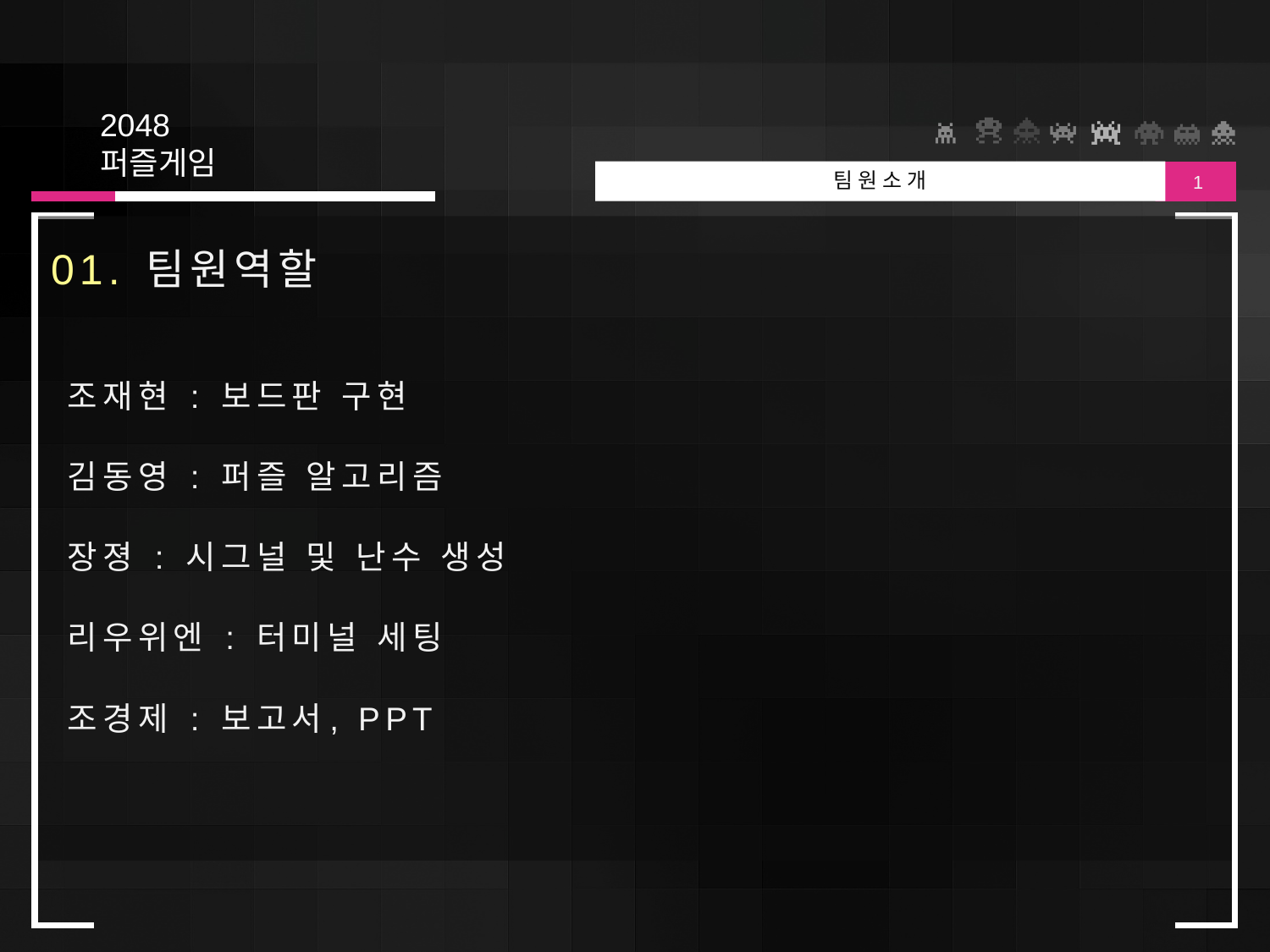

# 2048 퍼즐게임
팀원소개
1

01. 팀원역할

 조재현 : 보드판 구현

 김동영 : 퍼즐 알고리즘

 장졍 : 시그널 및 난수 생성

 리우위엔 : 터미널 세팅

 조경제 : 보고서, PPT